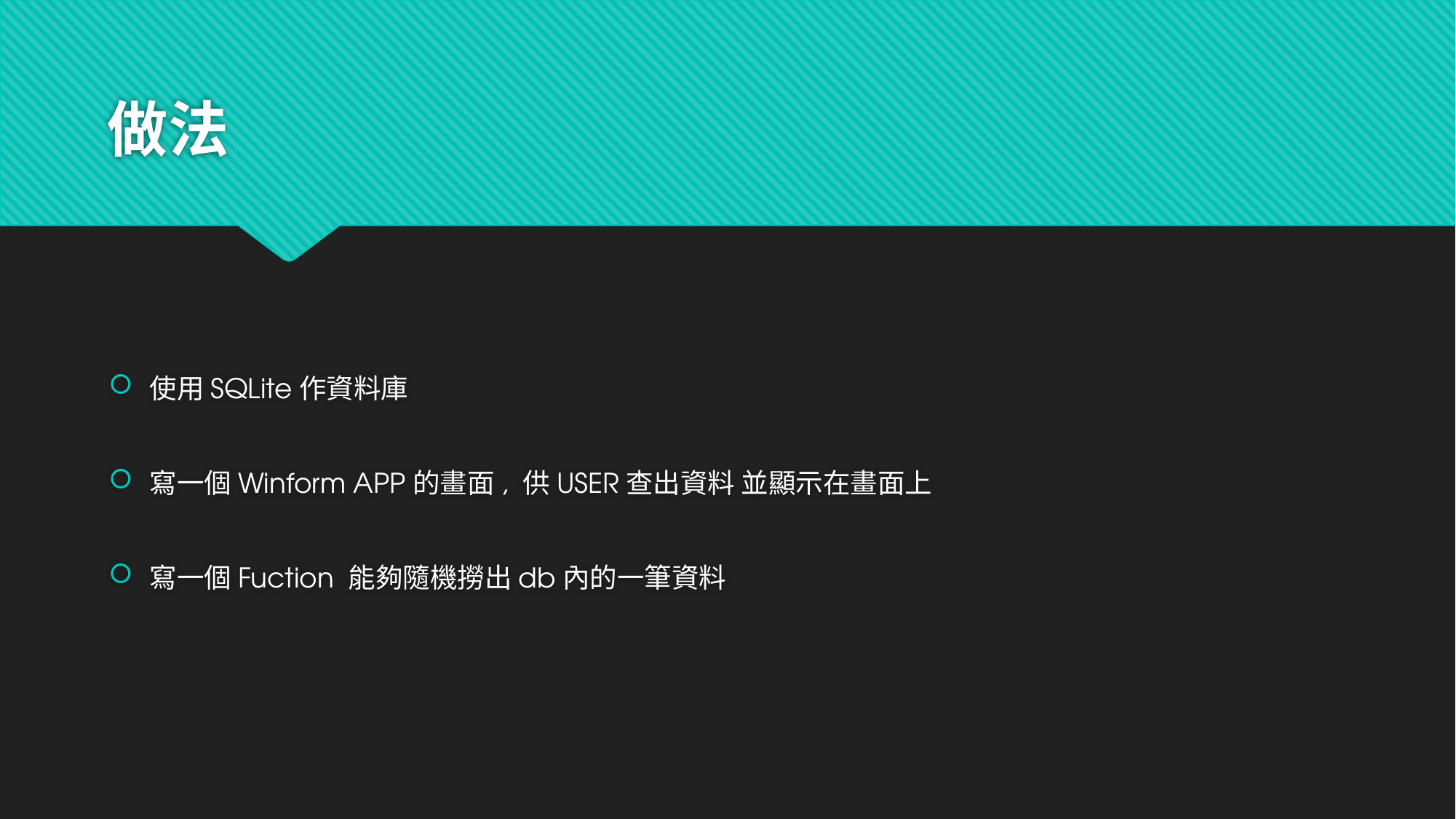

# 做法
使用SQLite作資料庫

寫一個Winform APP的畫面, 供USER查出資料 並顯示在畫面上

寫一個Fuction 能夠隨機撈出db內的一筆資料